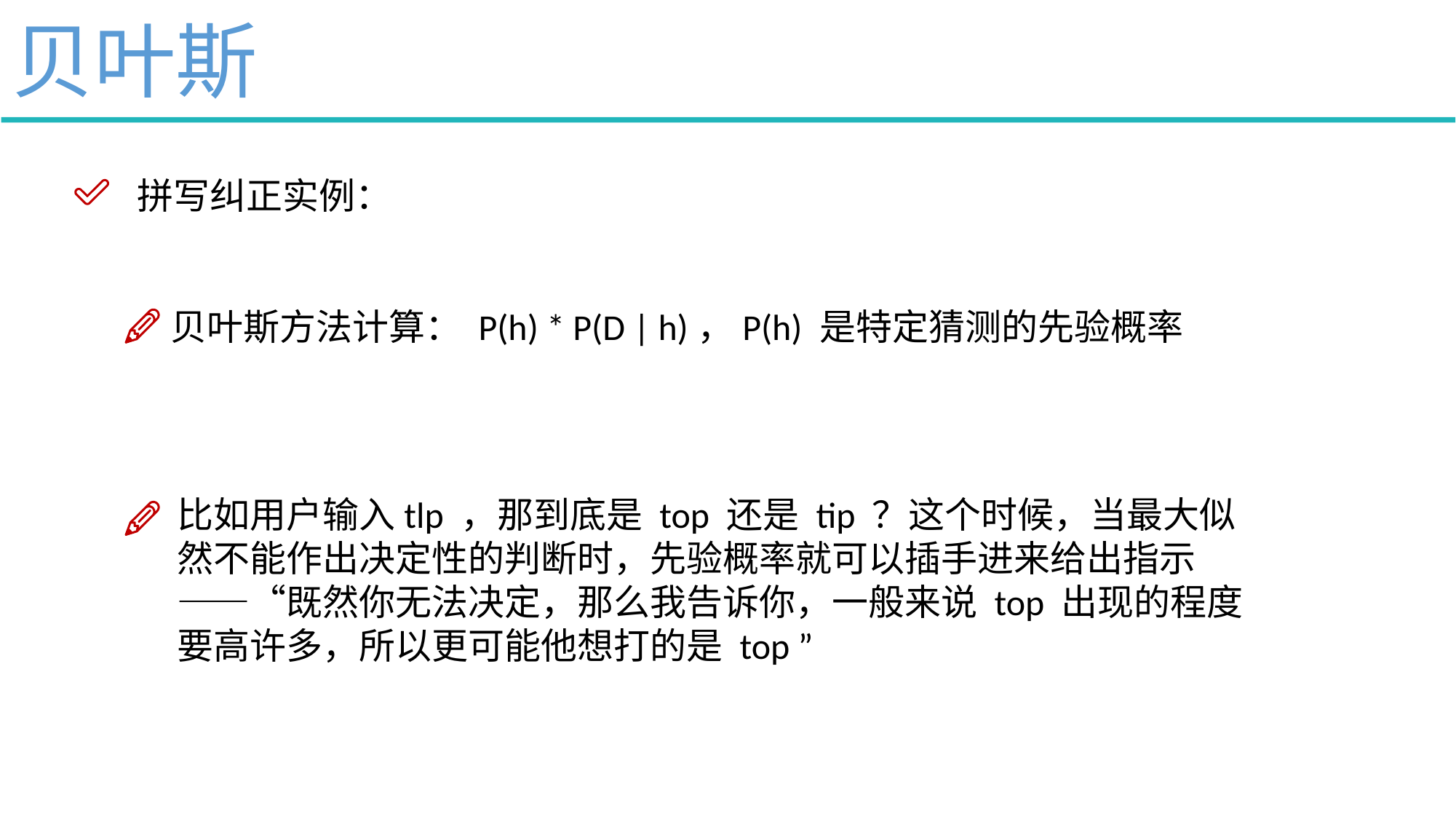

贝叶斯
拼写纠正实例：

贝叶斯方法计算： P(h) * P(D | h)，P(h) 是特定猜测的先验概率

比如用户输入tlp ，那到底是 top 还是 tip ？这个时候，当最大似然不能作出决定性的判断时，先验概率就可以插手进来给出指示——“既然你无法决定，那么我告诉你，一般来说 top 出现的程度要高许多，所以更可能他想打的是 top ”